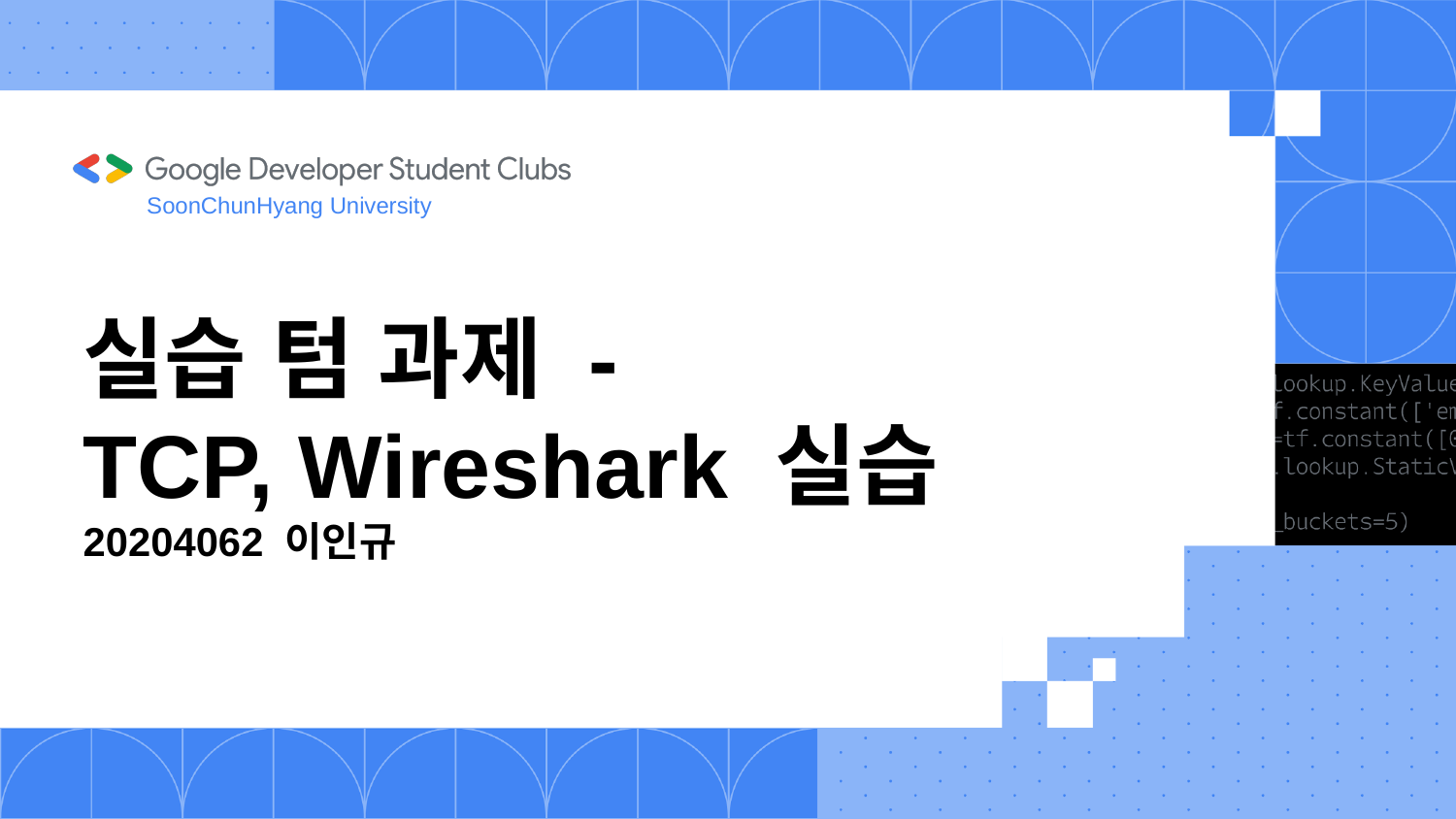

SoonChunHyang University
# 실습 텀 과제 - TCP, Wireshark 실습 20204062 이인규